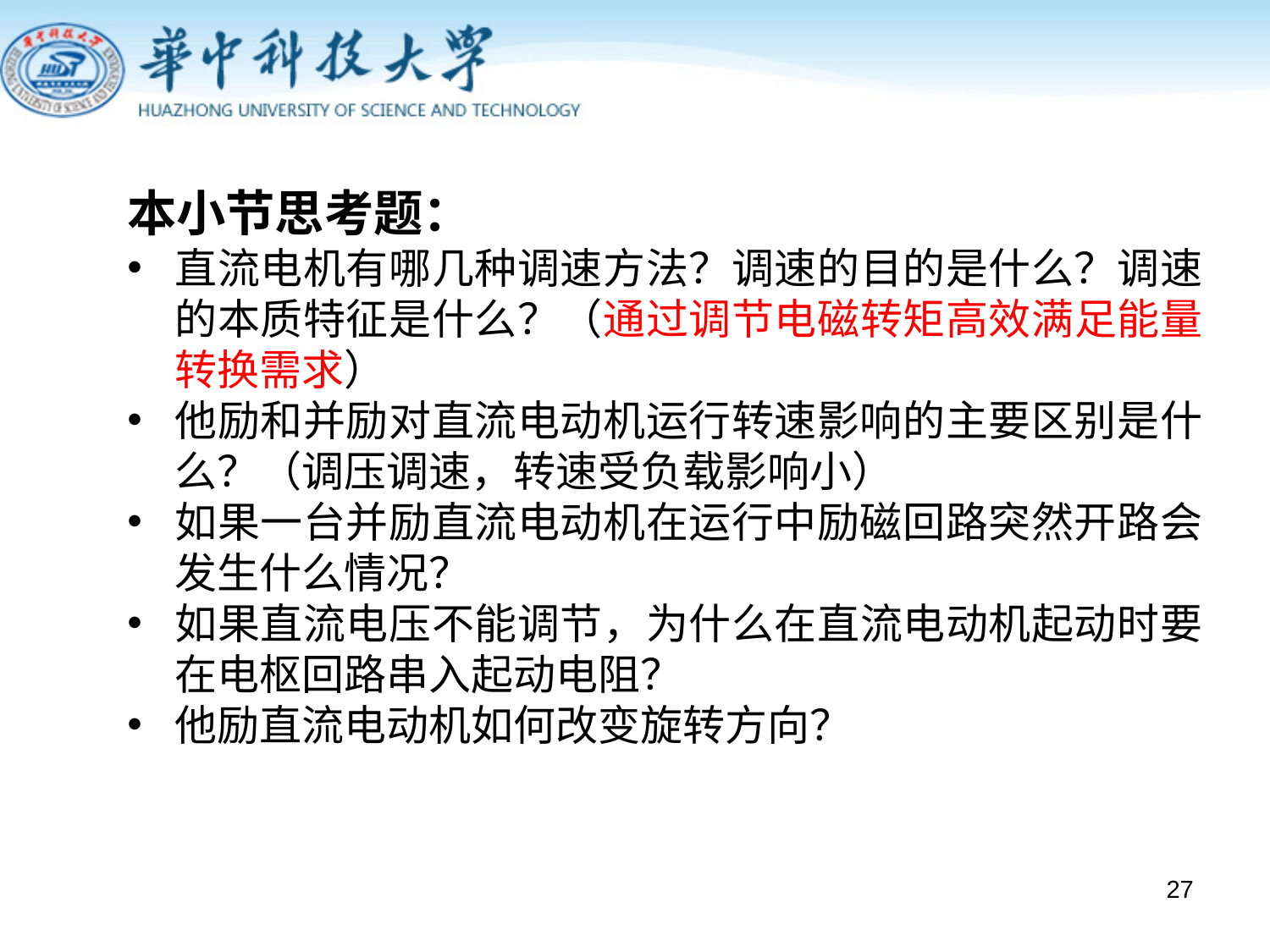

本小节思考题：
直流电机有哪几种调速方法？调速的目的是什么？调速的本质特征是什么？（通过调节电磁转矩高效满足能量转换需求）
他励和并励对直流电动机运行转速影响的主要区别是什么？（调压调速，转速受负载影响小）
如果一台并励直流电动机在运行中励磁回路突然开路会发生什么情况？
如果直流电压不能调节，为什么在直流电动机起动时要在电枢回路串入起动电阻？
他励直流电动机如何改变旋转方向？
27